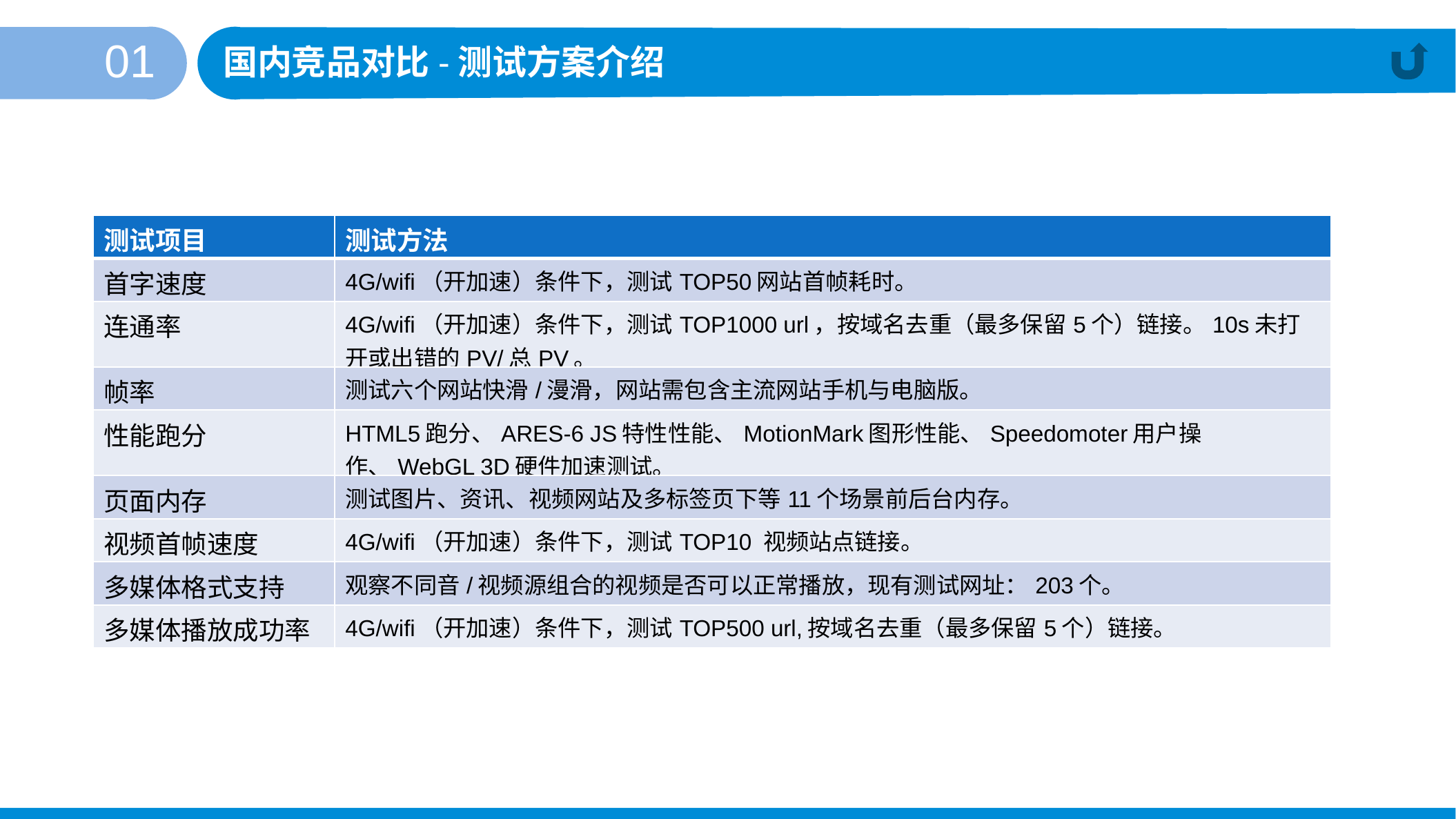

01

国内竞品对比-测试方案介绍

| 测试项目 | 测试方法 |
| --- | --- |
| 首字速度 | 4G/wifi（开加速）条件下，测试TOP50网站首帧耗时。 |
| 连通率 | 4G/wifi（开加速）条件下，测试TOP1000 url，按域名去重（最多保留5个）链接。10s未打开或出错的PV/总PV。 |
| 帧率 | 测试六个网站快滑/漫滑，网站需包含主流网站手机与电脑版。 |
| 性能跑分 | HTML5跑分、ARES-6 JS特性性能、MotionMark图形性能、Speedomoter用户操作、WebGL 3D硬件加速测试。 |
| 页面内存 | 测试图片、资讯、视频网站及多标签页下等11个场景前后台内存。 |
| 视频首帧速度 | 4G/wifi（开加速）条件下，测试TOP10 视频站点链接。 |
| 多媒体格式支持 | 观察不同音/视频源组合的视频是否可以正常播放，现有测试网址：203个。 |
| 多媒体播放成功率 | 4G/wifi（开加速）条件下，测试TOP500 url,按域名去重（最多保留5个）链接。 |